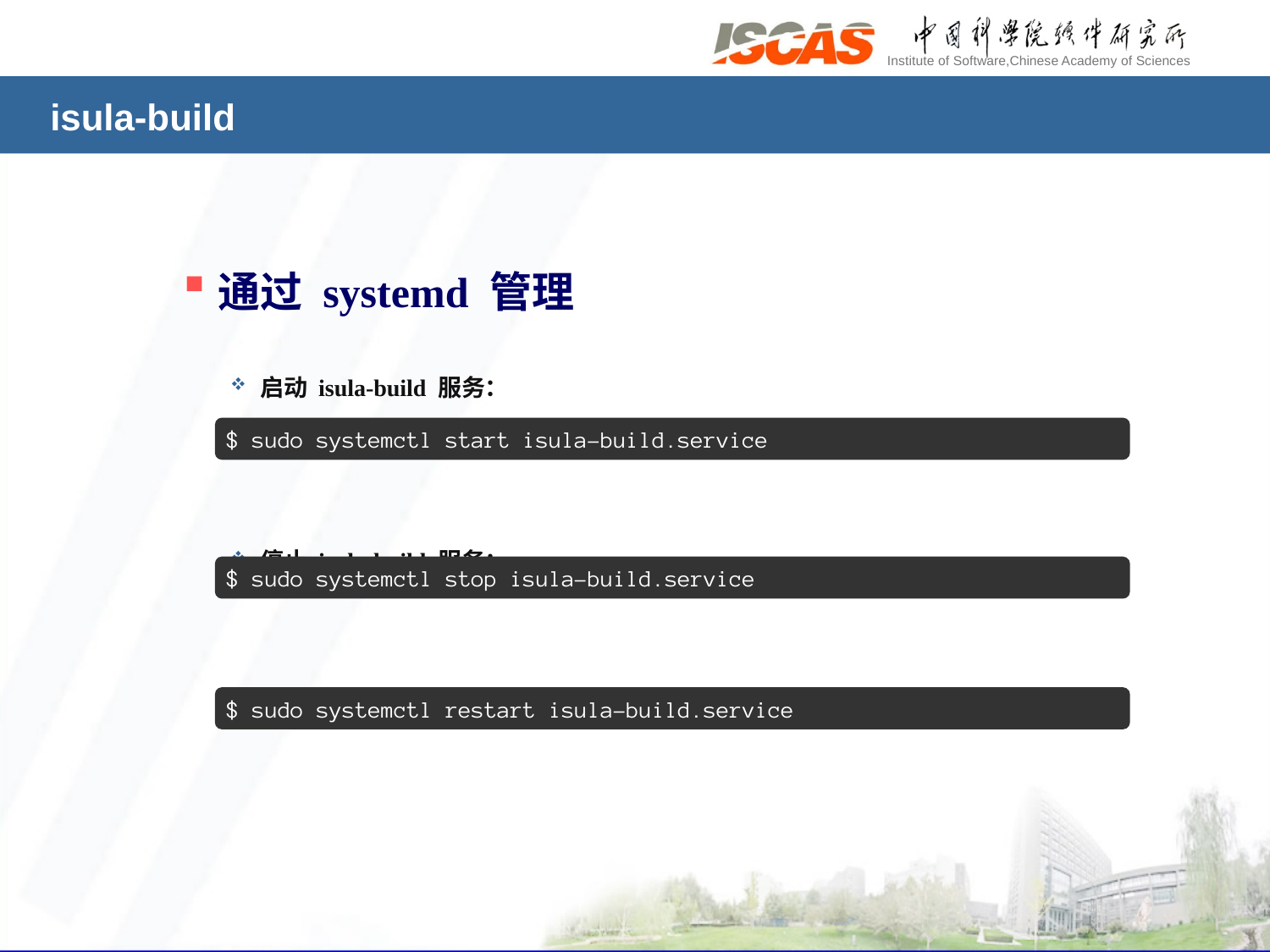

# isula-build
通过 systemd 管理

启动 isula-build 服务：

停止 isula-build 服务：

重启 isula-builder 服务：
$ sudo systemctl start isula-build.service
$ sudo systemctl stop isula-build.service
$ sudo systemctl restart isula-build.service